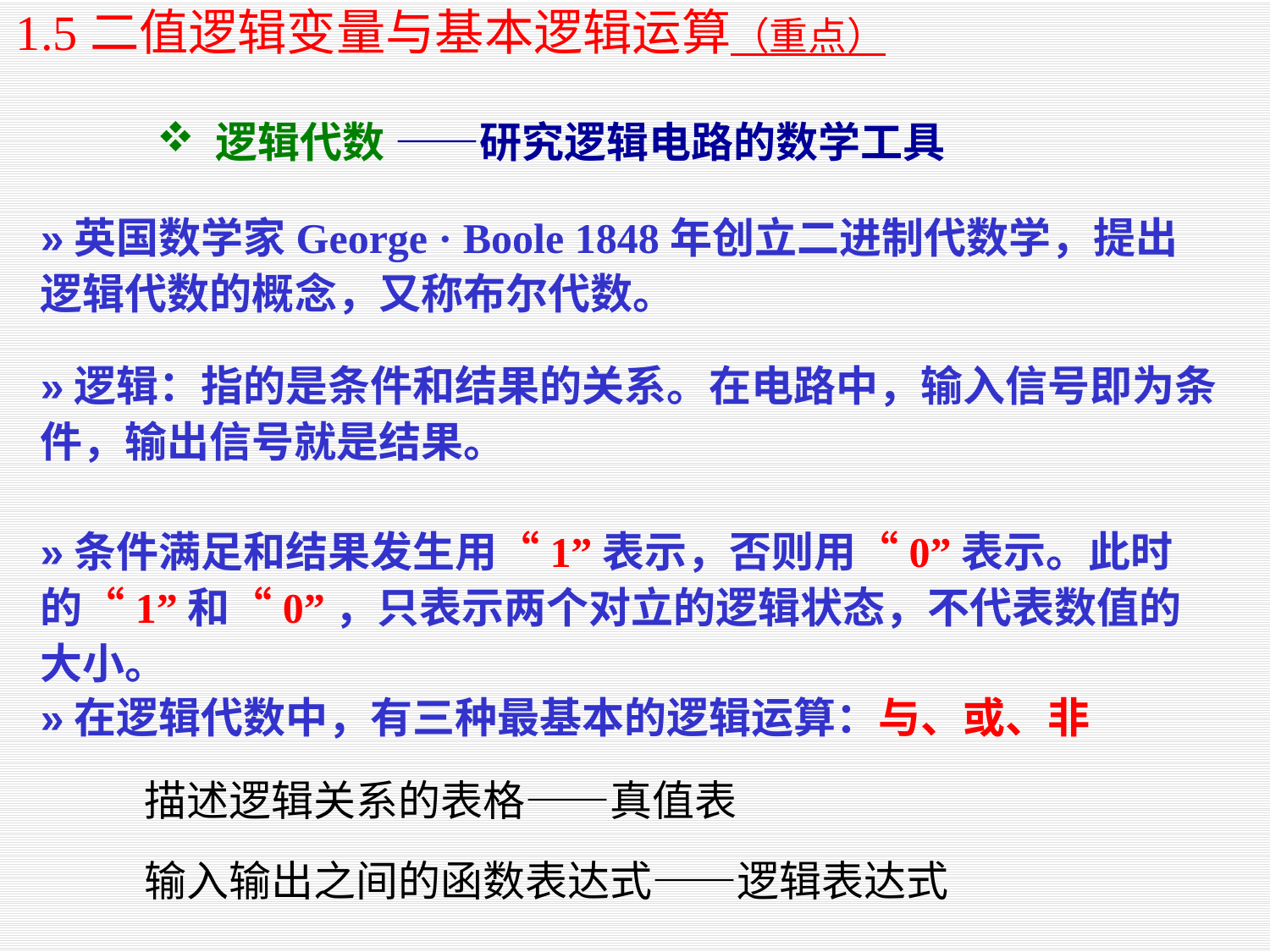

1.5二值逻辑变量与基本逻辑运算（重点）
 逻辑代数 ——研究逻辑电路的数学工具
»英国数学家George · Boole 1848年创立二进制代数学，提出逻辑代数的概念，又称布尔代数。
»逻辑：指的是条件和结果的关系。在电路中，输入信号即为条件，输出信号就是结果。
»条件满足和结果发生用“1”表示，否则用“0”表示。此时的“1”和“0”，只表示两个对立的逻辑状态，不代表数值的大小。
»在逻辑代数中，有三种最基本的逻辑运算：与、或、非
描述逻辑关系的表格——真值表
输入输出之间的函数表达式——逻辑表达式